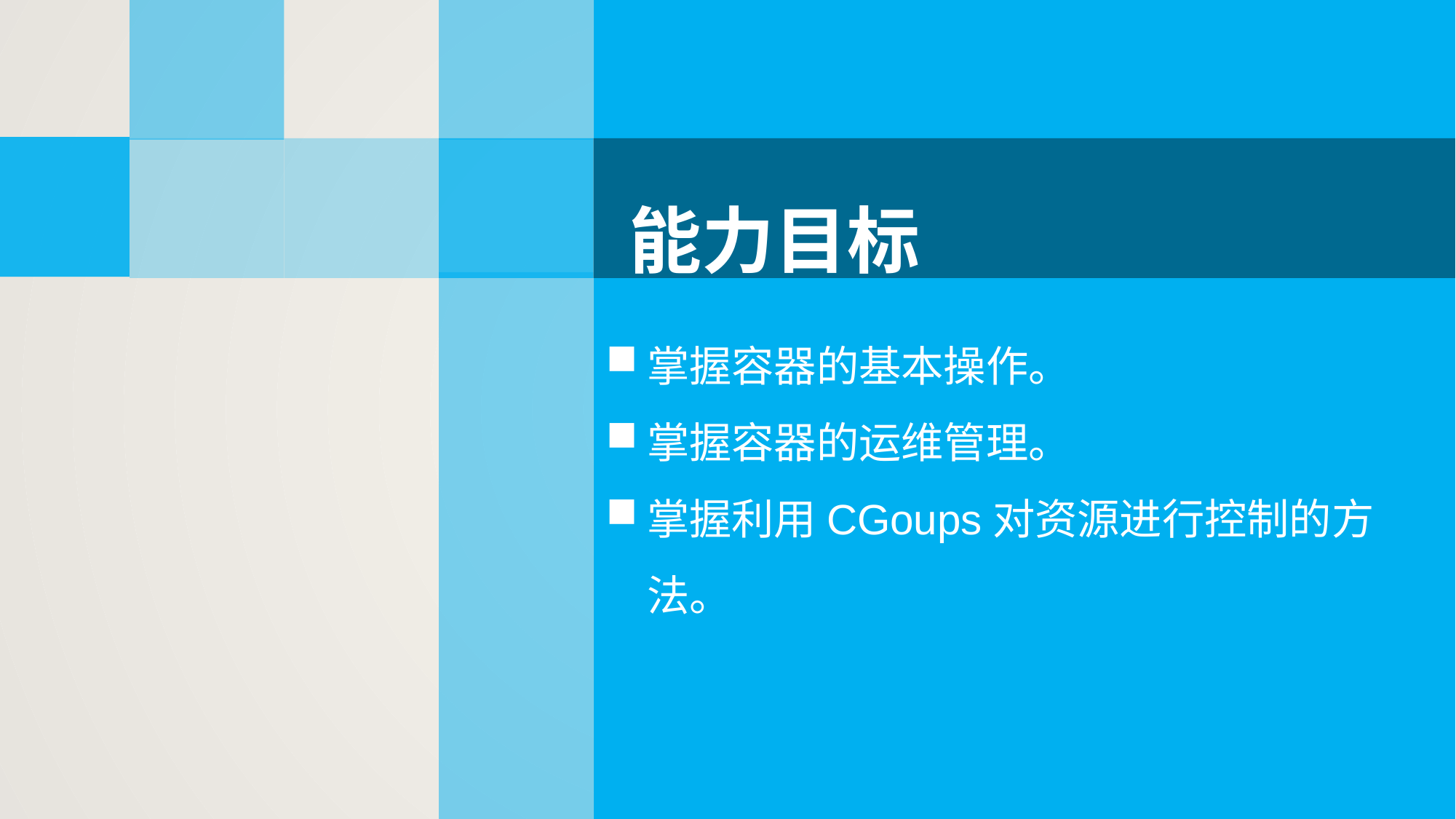

能力目标
掌握容器的基本操作。
掌握容器的运维管理。
掌握利用CGoups对资源进行控制的方法。